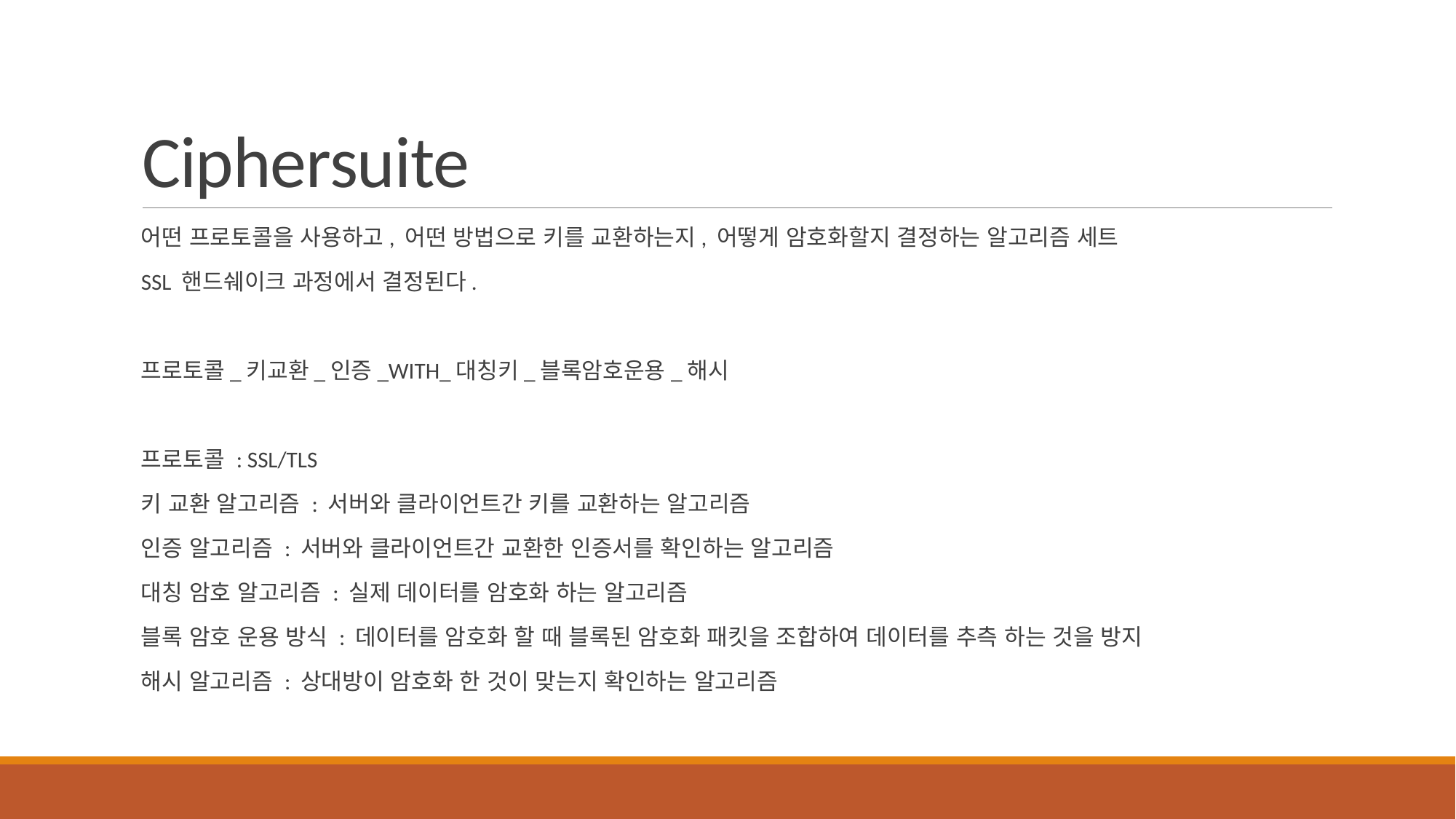

# Ciphersuite
어떤 프로토콜을 사용하고, 어떤 방법으로 키를 교환하는지, 어떻게 암호화할지 결정하는 알고리즘 세트
SSL 핸드쉐이크 과정에서 결정된다.

프로토콜_키교환_인증_WITH_대칭키_블록암호운용_해시

프로토콜 : SSL/TLS
키 교환 알고리즘 : 서버와 클라이언트간 키를 교환하는 알고리즘
인증 알고리즘 : 서버와 클라이언트간 교환한 인증서를 확인하는 알고리즘
대칭 암호 알고리즘 : 실제 데이터를 암호화 하는 알고리즘
블록 암호 운용 방식 : 데이터를 암호화 할 때 블록된 암호화 패킷을 조합하여 데이터를 추측 하는 것을 방지
해시 알고리즘 : 상대방이 암호화 한 것이 맞는지 확인하는 알고리즘